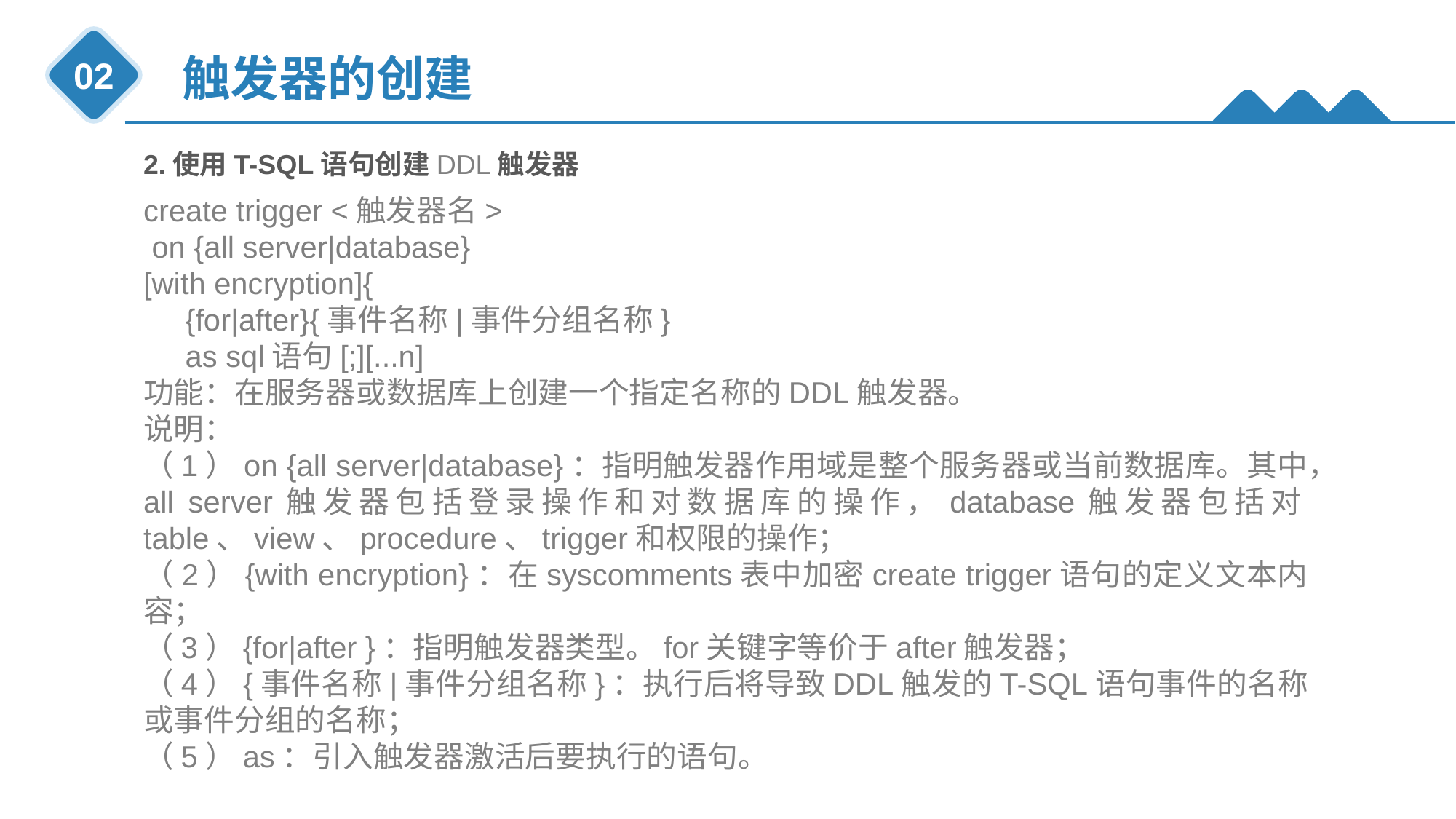

触发器的创建
02

2.使用T-SQL语句创建DDL触发器
create trigger <触发器名>
 on {all server|database}
[with encryption]{
     {for|after}{事件名称|事件分组名称}
     as sql语句[;][...n]
功能：在服务器或数据库上创建一个指定名称的DDL触发器。
说明：
（1）on {all server|database}：指明触发器作用域是整个服务器或当前数据库。其中，all server触发器包括登录操作和对数据库的操作，database触发器包括对table、view、procedure、trigger和权限的操作；
（2）{with encryption}：在syscomments表中加密create trigger语句的定义文本内容；
（3）{for|after }：指明触发器类型。for关键字等价于after触发器；
（4）{事件名称|事件分组名称}：执行后将导致DDL触发的T-SQL语句事件的名称或事件分组的名称；
（5）as：引入触发器激活后要执行的语句。